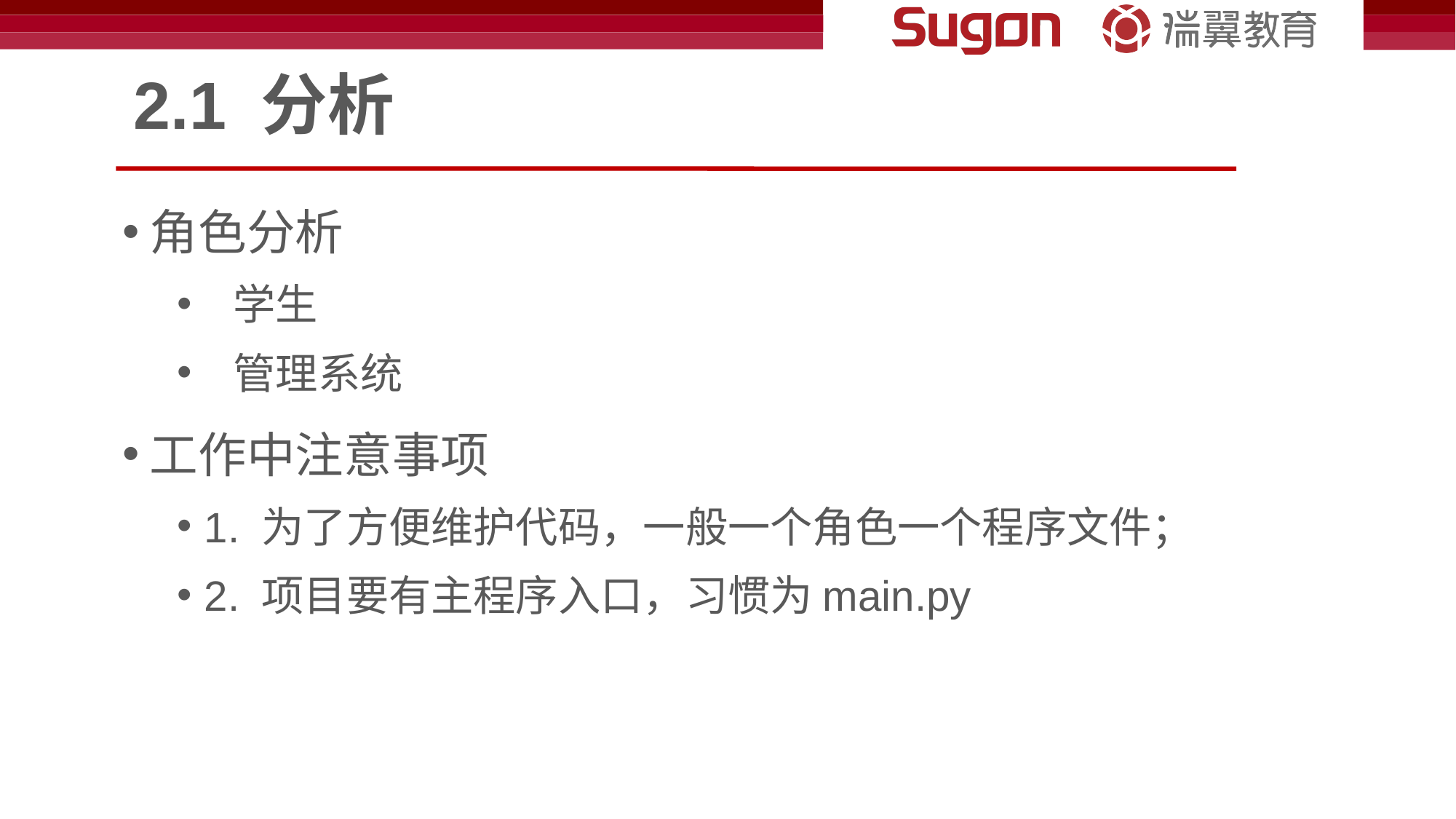

# 2.1 分析
角色分析
  学生
  管理系统
工作中注意事项
1. 为了方便维护代码，一般一个角色一个程序文件；
2. 项目要有主程序入口，习惯为main.py